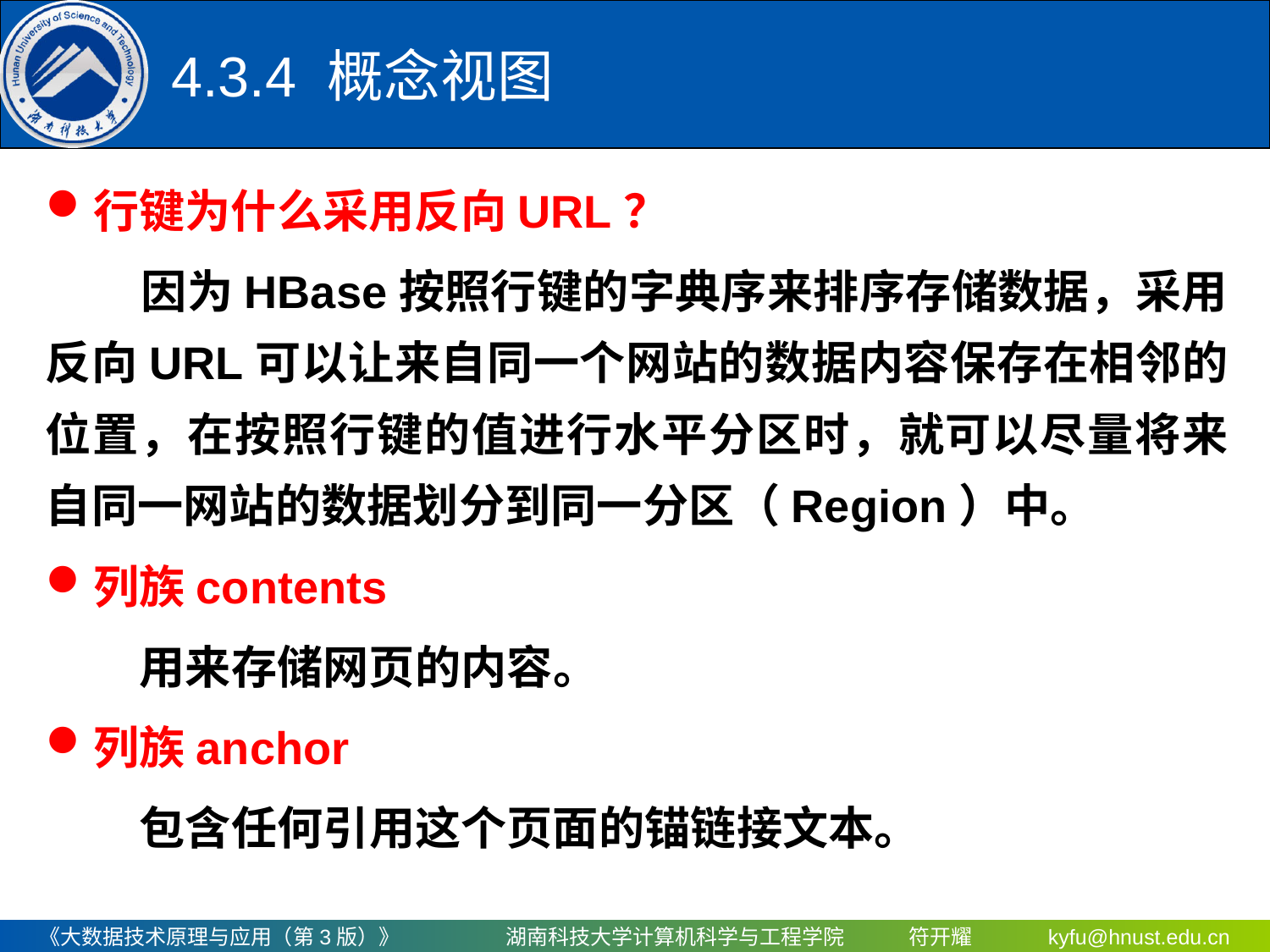

# 4.3.4	 概念视图
行键为什么采用反向URL？
        因为HBase按照行键的字典序来排序存储数据，采用反向URL可以让来自同一个网站的数据内容保存在相邻的位置，在按照行键的值进行水平分区时，就可以尽量将来自同一网站的数据划分到同一分区（Region）中。
列族contents
        用来存储网页的内容。
列族anchor
        包含任何引用这个页面的锚链接文本。